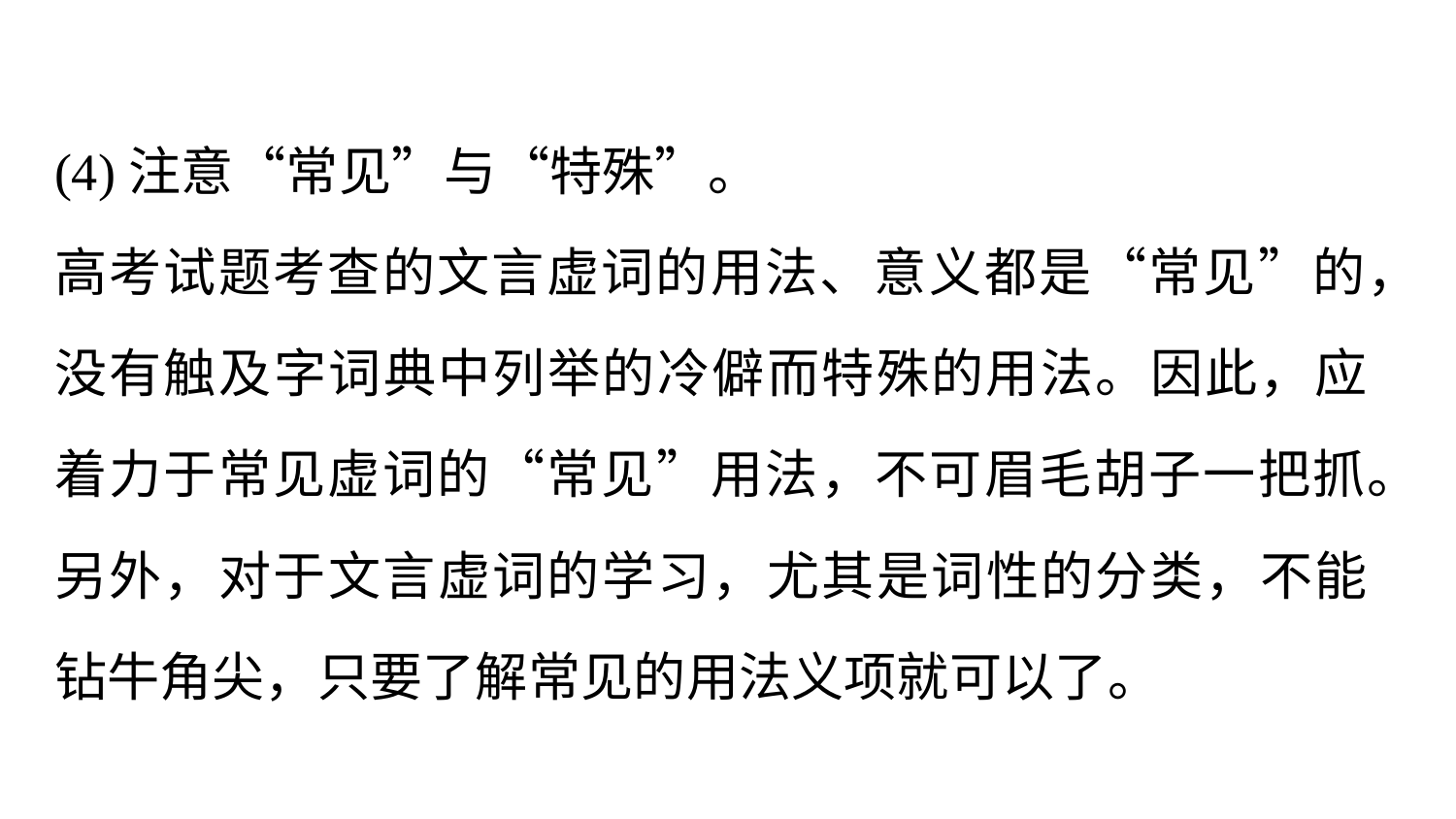

(4)注意“常见”与“特殊”。
高考试题考查的文言虚词的用法、意义都是“常见”的，没有触及字词典中列举的冷僻而特殊的用法。因此，应着力于常见虚词的“常见”用法，不可眉毛胡子一把抓。
另外，对于文言虚词的学习，尤其是词性的分类，不能钻牛角尖，只要了解常见的用法义项就可以了。